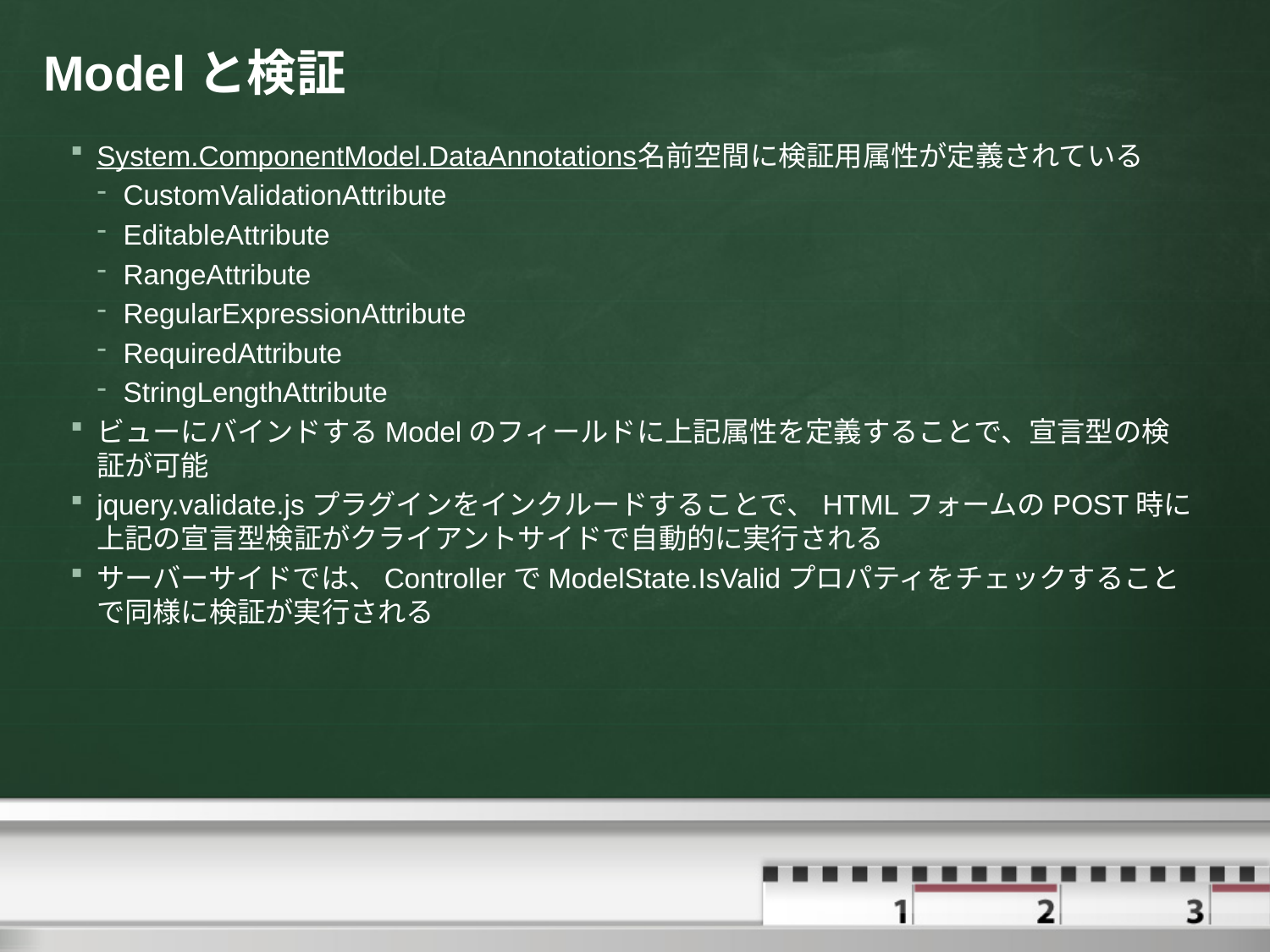

# Modelと検証
System.ComponentModel.DataAnnotations名前空間に検証用属性が定義されている
CustomValidationAttribute
EditableAttribute
RangeAttribute
RegularExpressionAttribute
RequiredAttribute
StringLengthAttribute
ビューにバインドするModelのフィールドに上記属性を定義することで、宣言型の検証が可能
jquery.validate.jsプラグインをインクルードすることで、HTMLフォームのPOST時に上記の宣言型検証がクライアントサイドで自動的に実行される
サーバーサイドでは、ControllerでModelState.IsValidプロパティをチェックすることで同様に検証が実行される